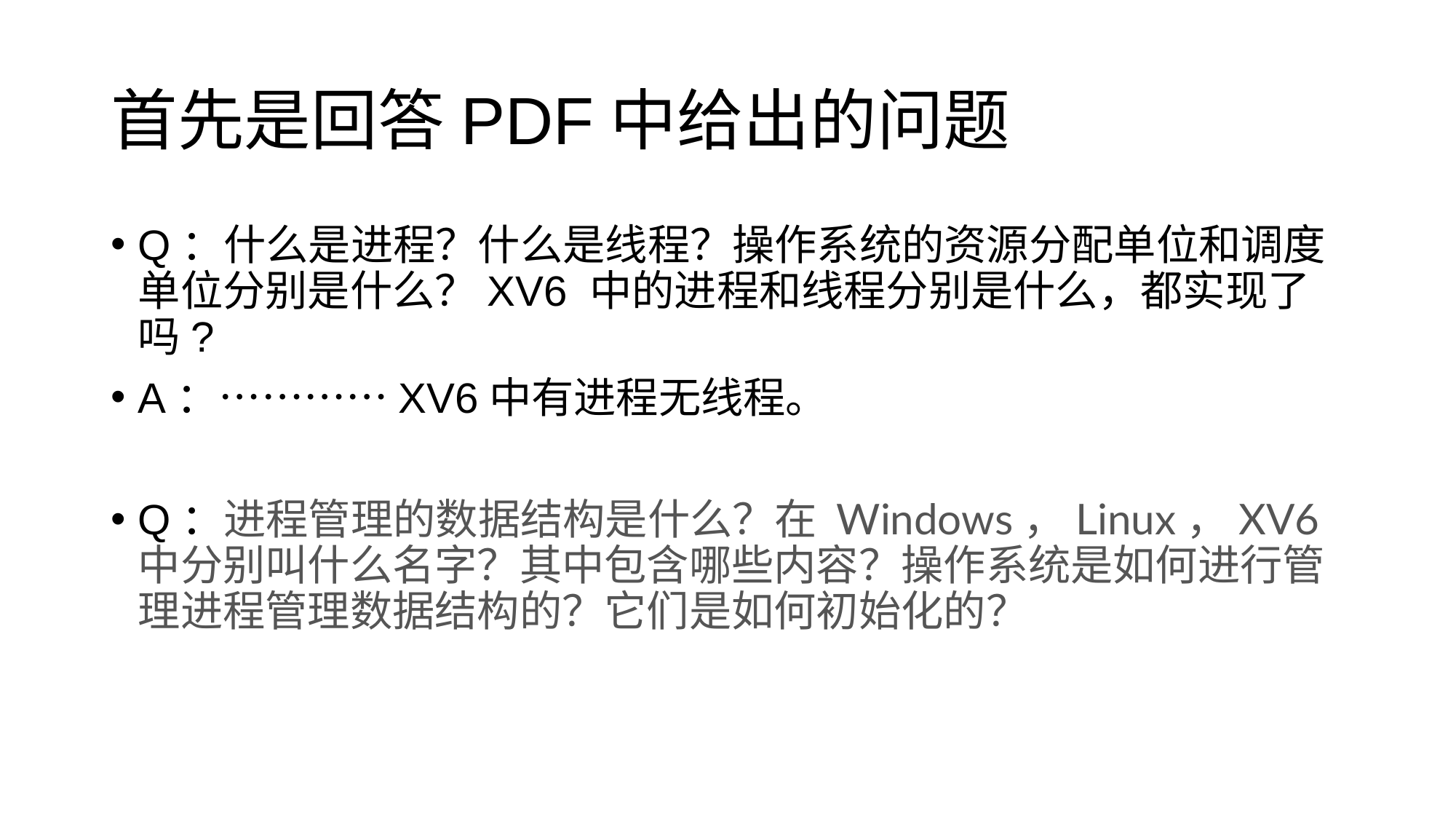

# 首先是回答PDF中给出的问题
Q：什么是进程？什么是线程？操作系统的资源分配单位和调度单位分别是什么？XV6 中的进程和线程分别是什么，都实现了吗?
A：…………XV6中有进程无线程。

Q：进程管理的数据结构是什么？在 Windows，Linux，XV6 中分别叫什么名字？其中包含哪些内容？操作系统是如何进行管理进程管理数据结构的？它们是如何初始化的？